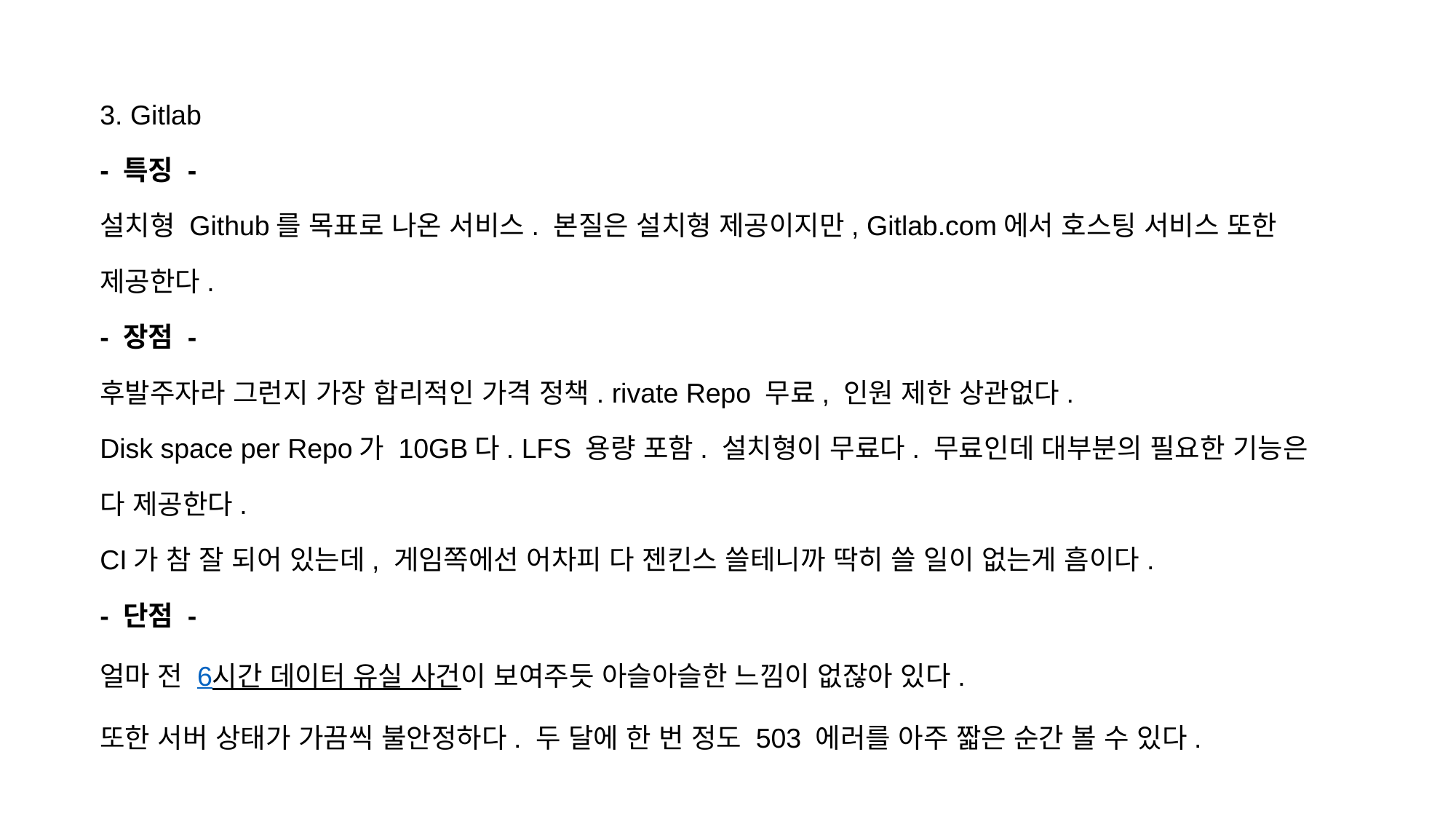

3. Gitlab
- 특징 -
설치형 Github를 목표로 나온 서비스. 본질은 설치형 제공이지만, Gitlab.com에서 호스팅 서비스 또한 제공한다.
- 장점 -
후발주자라 그런지 가장 합리적인 가격 정책. rivate Repo 무료, 인원 제한 상관없다.
Disk space per Repo가 10GB다. LFS 용량 포함. 설치형이 무료다. 무료인데 대부분의 필요한 기능은 다 제공한다.
CI가 참 잘 되어 있는데, 게임쪽에선 어차피 다 젠킨스 쓸테니까 딱히 쓸 일이 없는게 흠이다.
- 단점 -
얼마 전 6시간 데이터 유실 사건이 보여주듯 아슬아슬한 느낌이 없잖아 있다.
또한 서버 상태가 가끔씩 불안정하다. 두 달에 한 번 정도 503 에러를 아주 짧은 순간 볼 수 있다.